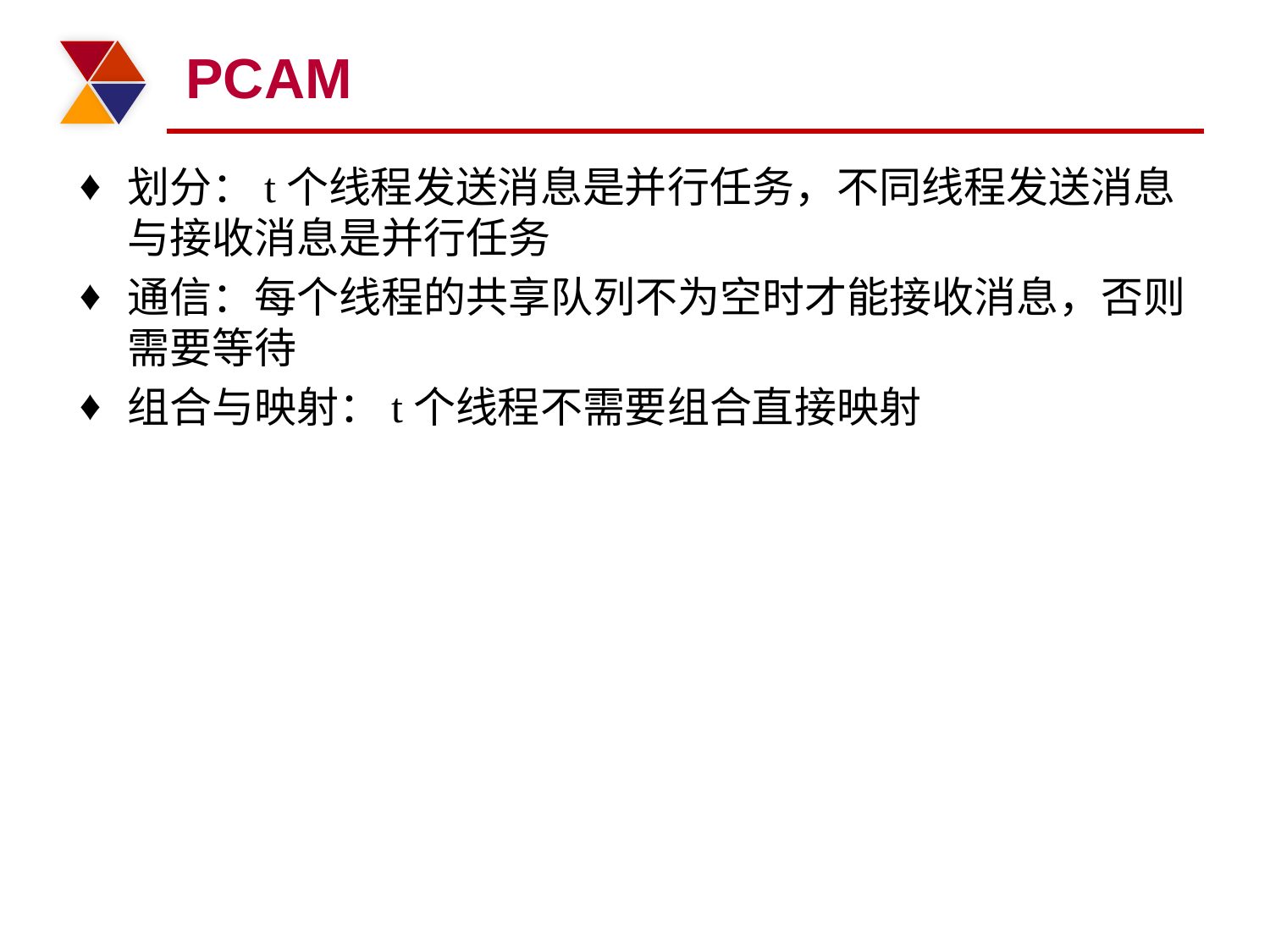

# PCAM
划分：t个线程发送消息是并行任务，不同线程发送消息与接收消息是并行任务
通信：每个线程的共享队列不为空时才能接收消息，否则需要等待
组合与映射：t个线程不需要组合直接映射